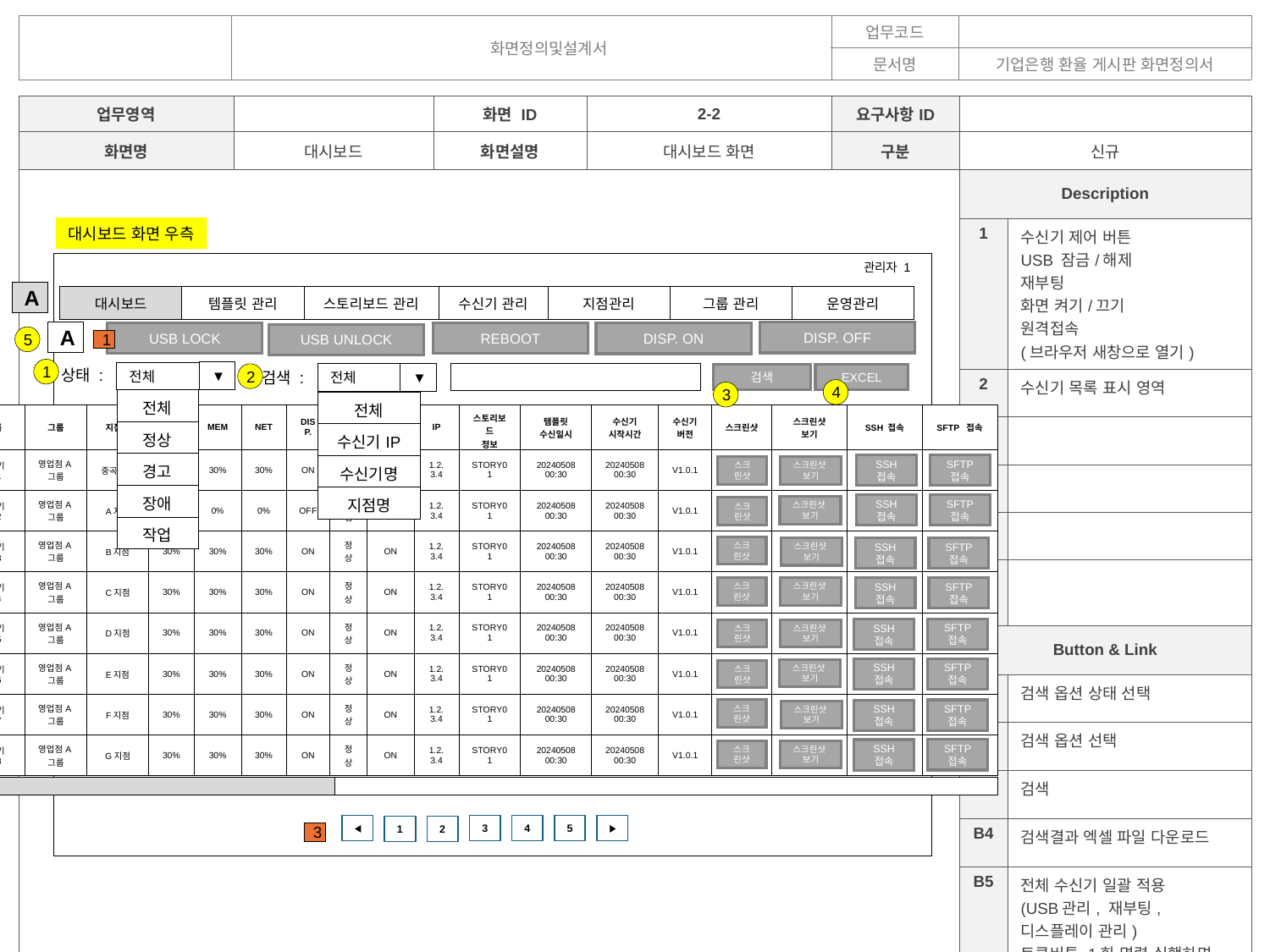

|  | 화면정의및설계서 | 업무코드 |  |
| --- | --- | --- | --- |
|  |  | 문서명 | 기업은행 환율 게시판 화면정의서 |
| 업무영역 |  | 화면 ID | 2-2 | 요구사항ID |  |  |
| --- | --- | --- | --- | --- | --- | --- |
| 화면명 | 대시보드 | 화면설명 | 대시보드 화면 | 구분 | 신규 |  |
|  |  |  |  |  | Description |  |
|  |  |  |  |  | 1 | 수신기 제어 버튼 USB 잠금/해제 재부팅 화면 켜기/끄기 원격접속 (브라우저 새창으로 열기) |
|  |  |  |  |  | 2 | 수신기 목록 표시 영역 |
|  |  |  |  |  | 3 |  |
|  |  |  |  |  | 4 |  |
|  |  |  |  |  | 5 |  |
|  |  |  |  |  | 6 |  |
|  |  |  |  |  | Button & Link |  |
|  |  |  |  |  | B1 | 검색 옵션 상태 선택 |
|  |  |  |  |  | B2 | 검색 옵션 선택 |
|  |  |  |  |  | B3 | 검색 |
|  |  |  |  |  | B4 | 검색결과 엑셀 파일 다운로드 |
|  |  |  |  |  | B5 | 전체 수신기 일괄 적용 (USB관리, 재부팅, 디스플레이 관리) 토클버튼 1회 명령 실행하면 해제 됨 |
대시보드 화면 우측
관리자 1

A
| 대시보드 | 템플릿 관리 | 스토리보드 관리 | 수신기 관리 | 지점관리 | 그룹 관리 | 운영관리 |
| --- | --- | --- | --- | --- | --- | --- |
A
DISP. OFF
REBOOT
USB LOCK
DISP. ON
USB UNLOCK
5
1
상태 :
1
▼
검색 :
전체

2
전체
▼
EXCEL
검색
4
3
| 전체 |
| --- |
| 정상 |
| 경고 |
| 장애 |
| 작업 |
| 전체 |
| --- |
| 수신기IP |
| 수신기명 |
| 지점명 |
2
| □ | ID | 이름 | 그룹 | 지점명 | CPU | MEM | NET | DISP. | 상태 | USB LOCK | IP | 스토리보드 정보 | 템플릿 수신일시 | 수신기 시작시간 | 수신기 버전 | 스크린샷 | 스크린샷 보기 | SSH 접속 | SFTP 접속 |
| --- | --- | --- | --- | --- | --- | --- | --- | --- | --- | --- | --- | --- | --- | --- | --- | --- | --- | --- | --- |
| □ | STB001 | 수신기001 | 영업점A그룹 | 중곡동점 | 30% | 30% | 30% | ON | 정상 | ON | 1.2.3.4 | STORY01 | 20240508 00:30 | 20240508 00:30 | V1.0.1 |  |  |  |  |
| □ | STB002 | 수신기002 | 영업점A그룹 | A지점 | 0% | 0% | 0% | OFF | 점검 | OFF | 1.2.3.4 | STORY01 | 20240508 00:30 | 20240508 00:30 | V1.0.1 |  |  |  |  |
| □ | STB003 | 수신기003 | 영업점A그룹 | B지점 | 30% | 30% | 30% | ON | 정상 | ON | 1.2.3.4 | STORY01 | 20240508 00:30 | 20240508 00:30 | V1.0.1 |  |  |  |  |
| □ | STB004 | 수신기004 | 영업점A그룹 | C지점 | 30% | 30% | 30% | ON | 정상 | ON | 1.2.3.4 | STORY01 | 20240508 00:30 | 20240508 00:30 | V1.0.1 |  |  |  |  |
| □ | STB005 | 수신기005 | 영업점A그룹 | D지점 | 30% | 30% | 30% | ON | 정상 | ON | 1.2.3.4 | STORY01 | 20240508 00:30 | 20240508 00:30 | V1.0.1 |  |  |  |  |
| □ | STB006 | 수신기006 | 영업점A그룹 | E지점 | 30% | 30% | 30% | ON | 정상 | ON | 1.2.3.4 | STORY01 | 20240508 00:30 | 20240508 00:30 | V1.0.1 |  |  |  |  |
| □ | STB007 | 수신기007 | 영업점A그룹 | F지점 | 30% | 30% | 30% | ON | 정상 | ON | 1.2.3.4 | STORY01 | 20240508 00:30 | 20240508 00:30 | V1.0.1 |  |  |  |  |
| □ | STB008 | 수신기008 | 영업점A그룹 | G지점 | 30% | 30% | 30% | ON | 정상 | ON | 1.2.3.4 | STORY01 | 20240508 00:30 | 20240508 00:30 | V1.0.1 |  |  |  |  |
SFTP 접속
SSH 접속
스크린샷
스크린샷
보기
SFTP 접속
SSH 접속
스크린샷
보기
스크린샷
스크린샷
스크린샷
보기
SFTP 접속
SSH 접속
SFTP 접속
스크린샷
스크린샷
보기
SSH 접속
SFTP 접속
SSH 접속
스크린샷
스크린샷
보기
SFTP 접속
SSH 접속
스크린샷
보기
스크린샷
스크린샷
SFTP 접속
SSH 접속
스크린샷
보기
SFTP 접속
SSH 접속
스크린샷
스크린샷
보기

◀
3
4
5
▶
1
2
3